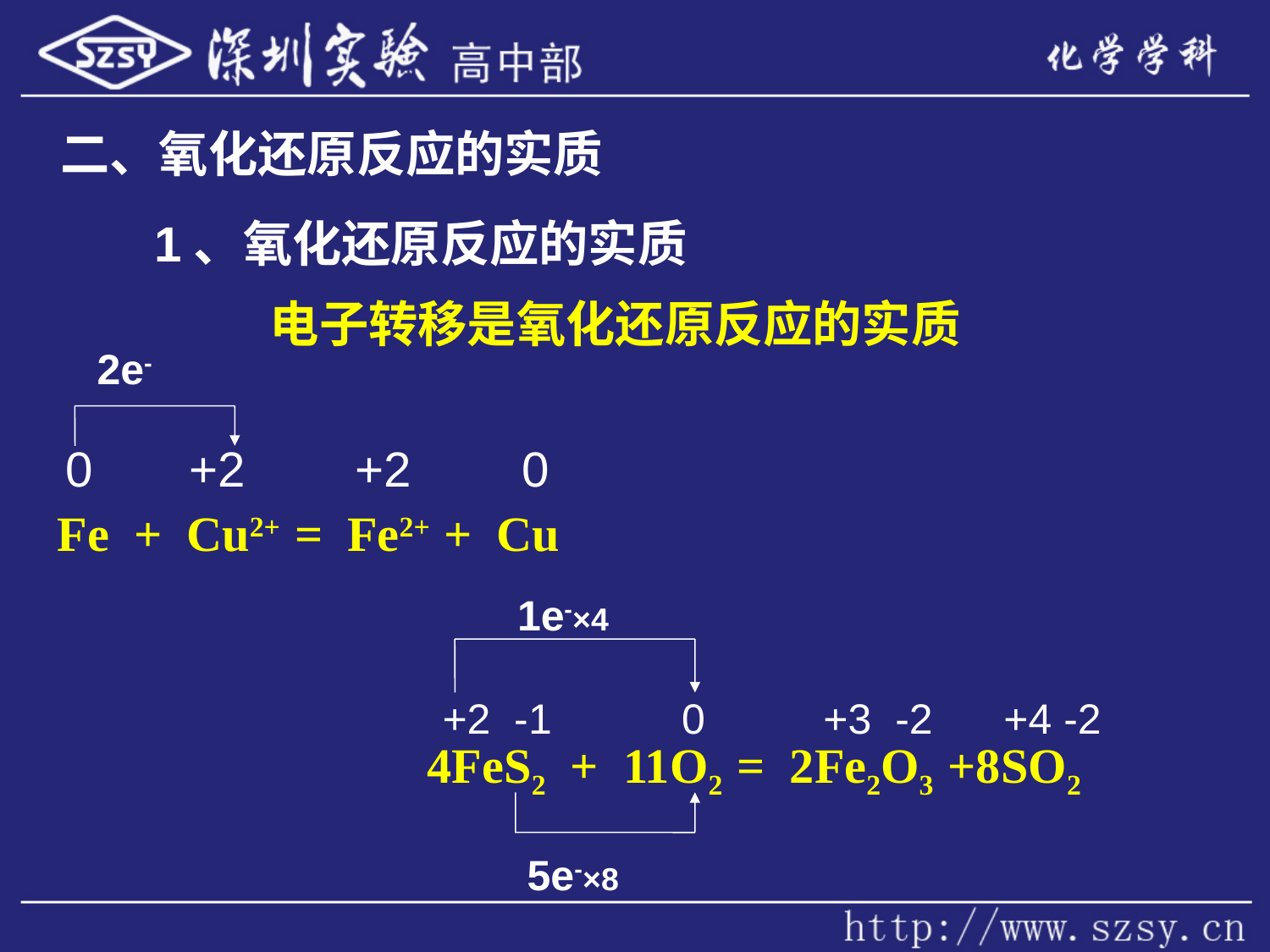

二、氧化还原反应的实质
1、氧化还原反应的实质
电子转移是氧化还原反应的实质
2e-

0       +2        +2        0
Fe  +  Cu2+  =  Fe2+  +  Cu
1e-×4

+2  -1           0          +3  -2      +4 -2
4FeS2  +  11O2  =  2Fe2O3  +8SO2

5e-×8